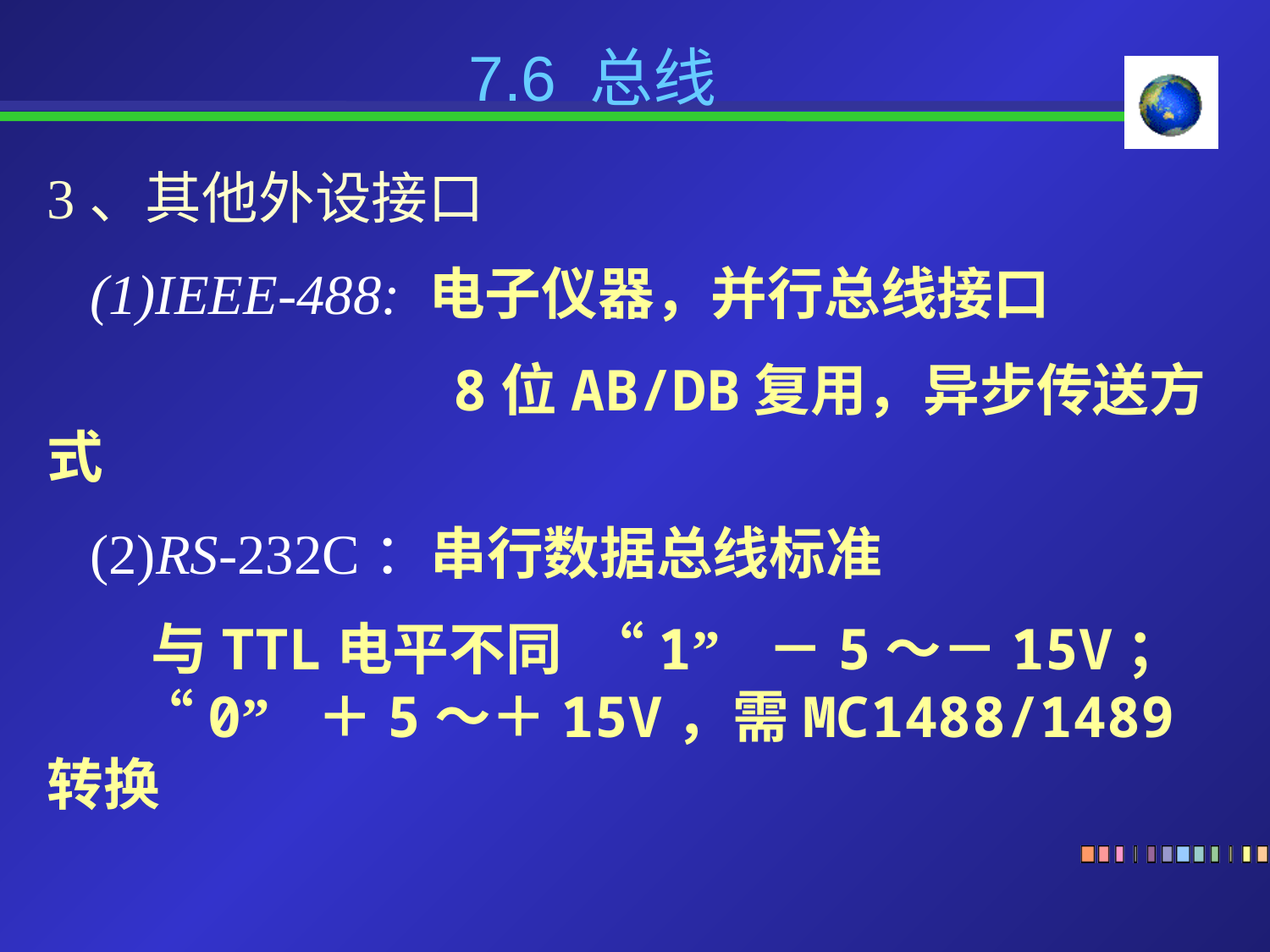

7.6 总线

3、其他外设接口
   (1)IEEE-488: 电子仪器，并行总线接口
            8位AB/DB复用，异步传送方式
   (2)RS-232C：串行数据总线标准
       与TTL电平不同  “1” －5～－15V；
       “0” ＋5～＋15V，需MC1488/1489转换
120